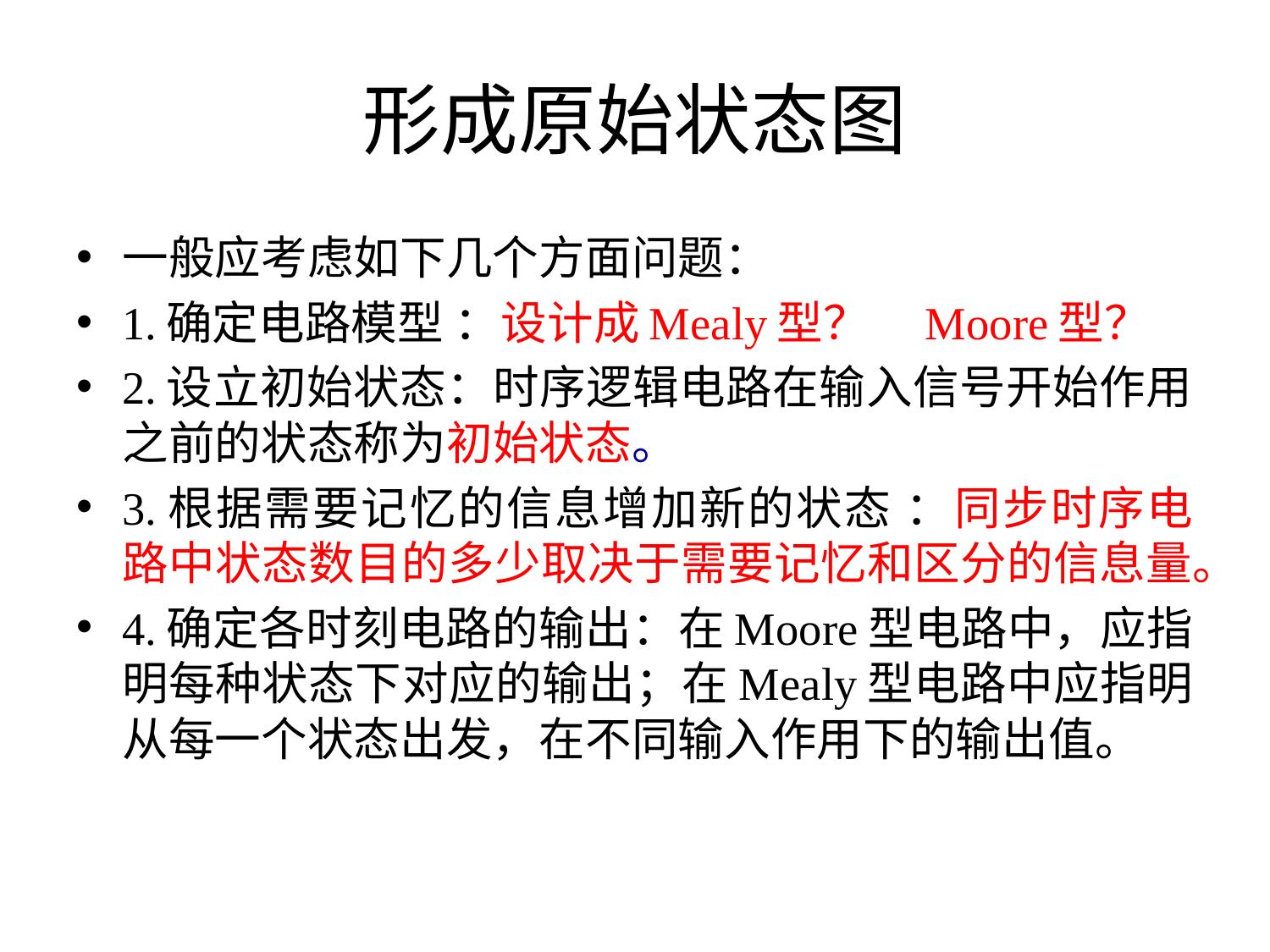

# 形成原始状态图
一般应考虑如下几个方面问题：
1.确定电路模型 ：设计成Mealy型？　Moore型？
2.设立初始状态：时序逻辑电路在输入信号开始作用之前的状态称为初始状态。
3.根据需要记忆的信息增加新的状态 ：同步时序电路中状态数目的多少取决于需要记忆和区分的信息量。
4.确定各时刻电路的输出：在Moore型电路中，应指明每种状态下对应的输出；在Mealy型电路中应指明从每一个状态出发，在不同输入作用下的输出值。